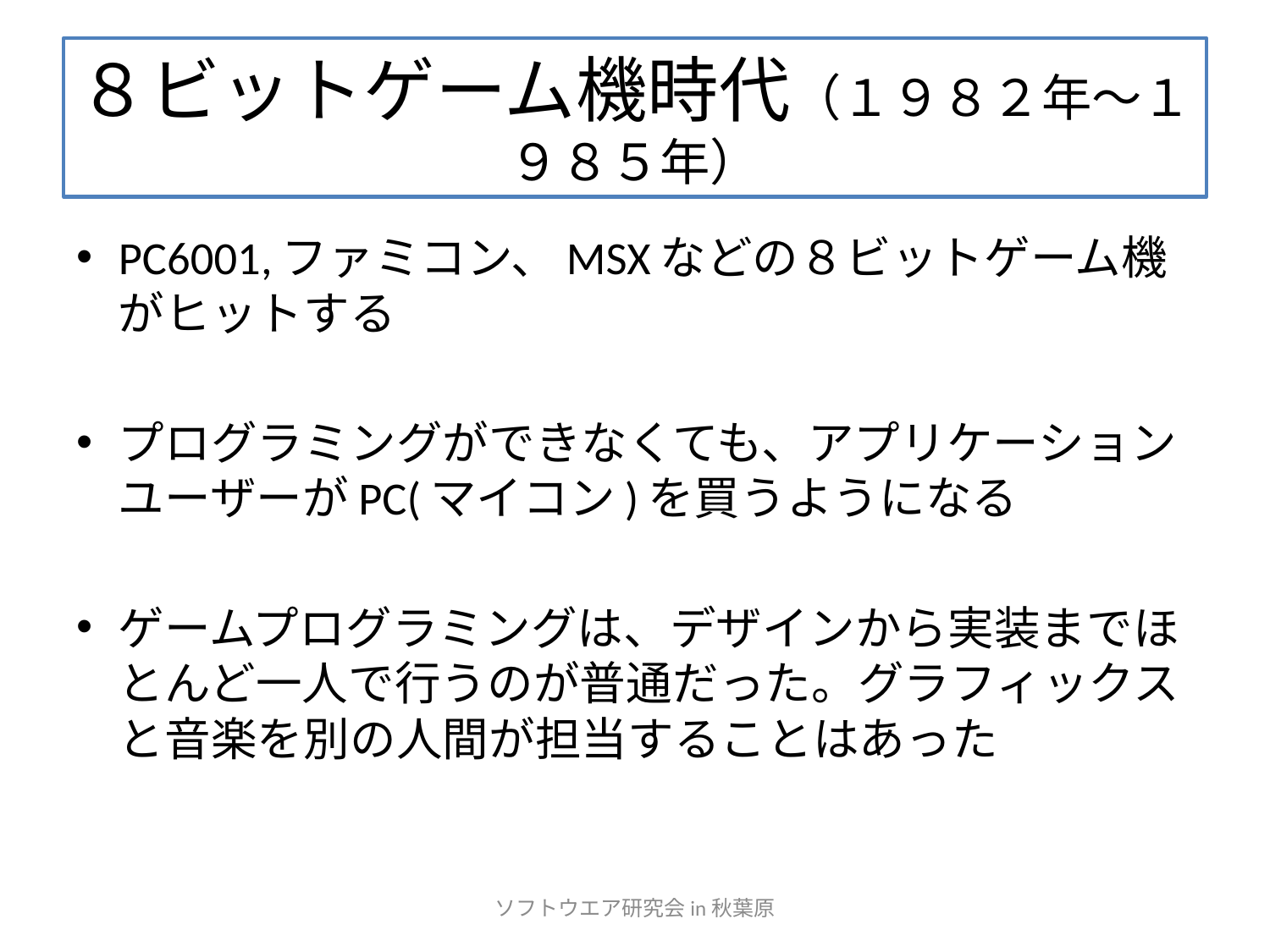

# ８ビットゲーム機時代（１９８２年～１９８５年）
PC6001,ファミコン、MSXなどの８ビットゲーム機がヒットする

プログラミングができなくても、アプリケーションユーザーがPC(マイコン)を買うようになる

ゲームプログラミングは、デザインから実装までほとんど一人で行うのが普通だった。グラフィックスと音楽を別の人間が担当することはあった
ソフトウエア研究会in秋葉原